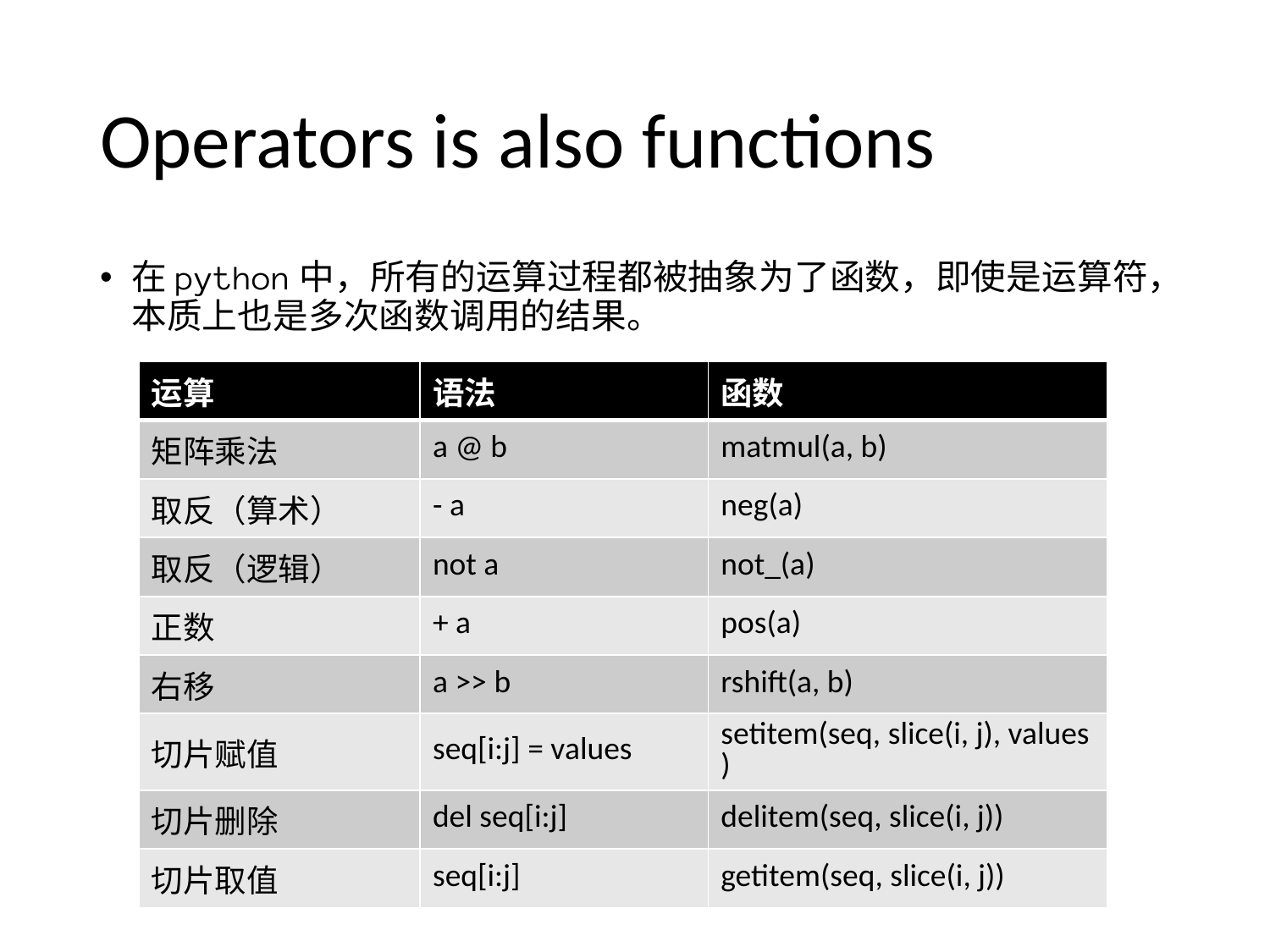

# Operators is also functions
在python中，所有的运算过程都被抽象为了函数，即使是运算符，本质上也是多次函数调用的结果。

| 运算 | 语法 | 函数 |
| --- | --- | --- |
| 矩阵乘法 | a @ b | matmul(a, b) |
| 取反（算术） | - a | neg(a) |
| 取反（逻辑） | not a | not\_(a) |
| 正数 | + a | pos(a) |
| 右移 | a >> b | rshift(a, b) |
| 切片赋值 | seq[i:j] = values | setitem(seq, slice(i, j), values) |
| 切片删除 | del seq[i:j] | delitem(seq, slice(i, j)) |
| 切片取值 | seq[i:j] | getitem(seq, slice(i, j)) |